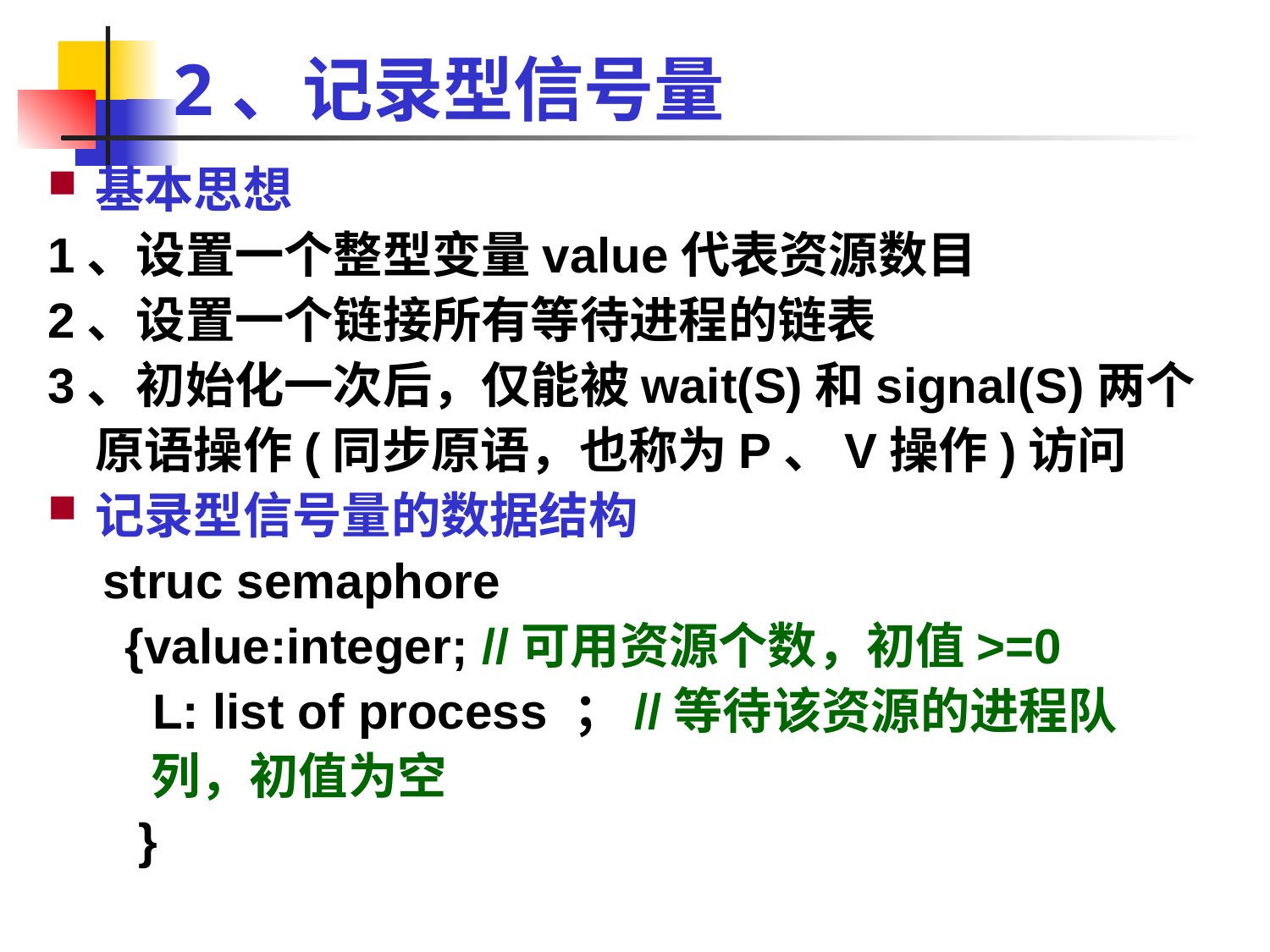

# 2、记录型信号量
基本思想
1、设置一个整型变量value代表资源数目
2、设置一个链接所有等待进程的链表
3、初始化一次后，仅能被wait(S)和signal(S)两个原语操作(同步原语，也称为P、V操作)访问
记录型信号量的数据结构
    struc semaphore
 {value:integer; //可用资源个数，初值>=0
   L: list of process ；//等待该资源的进程队列，初值为空
  }